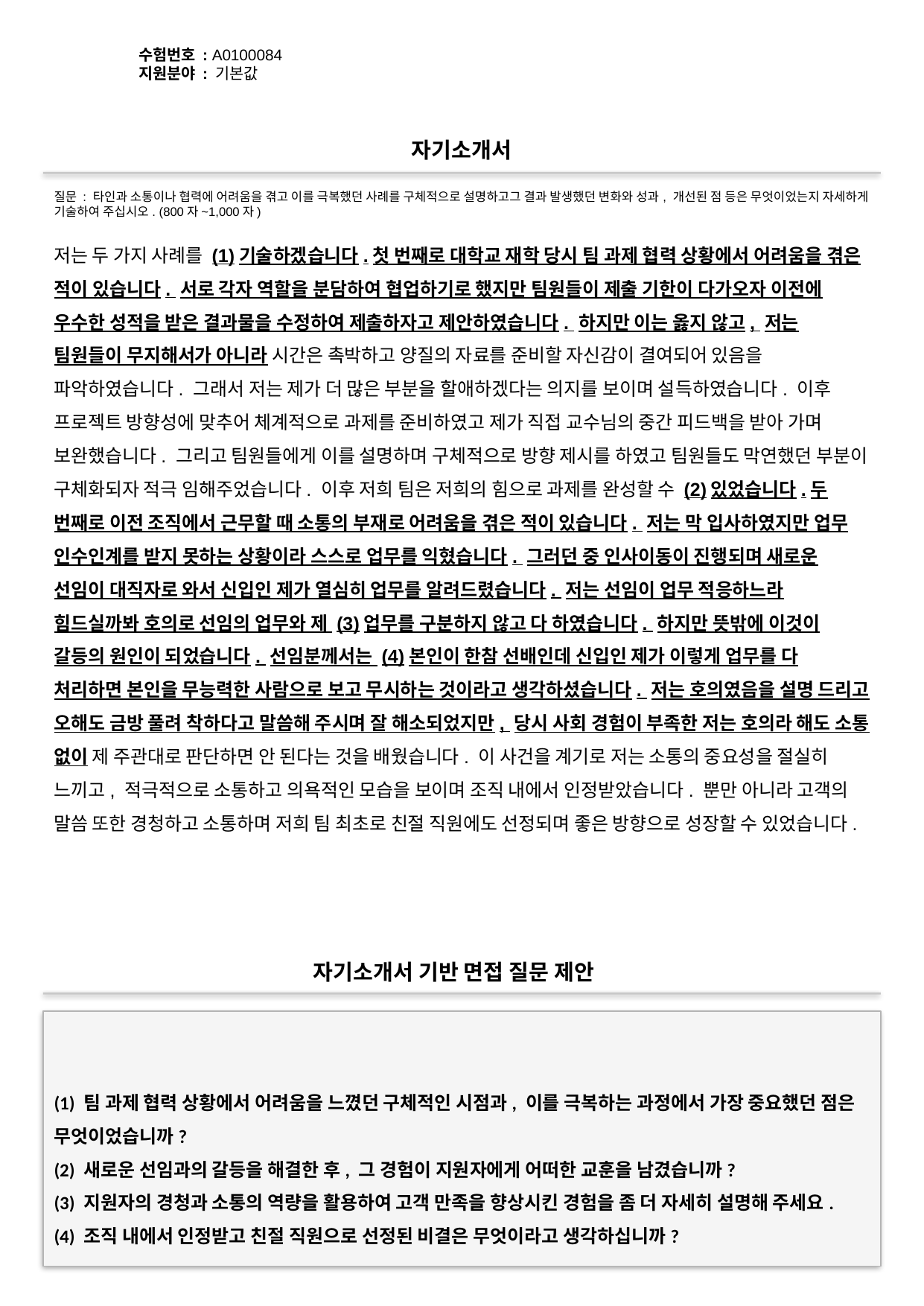

수험번호 : A0100084
지원분야 : 기본값
#

자기소개서

질문 : 타인과 소통이나 협력에 어려움을 겪고 이를 극복했던 사례를 구체적으로 설명하고그 결과 발생했던 변화와 성과, 개선된 점 등은 무엇이었는지 자세하게 기술하여 주십시오. (800자~1,000자)

저는 두 가지 사례를 (1)기술하겠습니다.첫 번째로 대학교 재학 당시 팀 과제 협력 상황에서 어려움을 겪은 적이 있습니다. 서로 각자 역할을 분담하여 협업하기로 했지만 팀원들이 제출 기한이 다가오자 이전에 우수한 성적을 받은 결과물을 수정하여 제출하자고 제안하였습니다. 하지만 이는 옳지 않고, 저는 팀원들이 무지해서가 아니라 시간은 촉박하고 양질의 자료를 준비할 자신감이 결여되어 있음을 파악하였습니다. 그래서 저는 제가 더 많은 부분을 할애하겠다는 의지를 보이며 설득하였습니다. 이후 프로젝트 방향성에 맞추어 체계적으로 과제를 준비하였고 제가 직접 교수님의 중간 피드백을 받아 가며 보완했습니다. 그리고 팀원들에게 이를 설명하며 구체적으로 방향 제시를 하였고 팀원들도 막연했던 부분이 구체화되자 적극 임해주었습니다. 이후 저희 팀은 저희의 힘으로 과제를 완성할 수 (2)있었습니다.두 번째로 이전 조직에서 근무할 때 소통의 부재로 어려움을 겪은 적이 있습니다. 저는 막 입사하였지만 업무 인수인계를 받지 못하는 상황이라 스스로 업무를 익혔습니다. 그러던 중 인사이동이 진행되며 새로운 선임이 대직자로 와서 신입인 제가 열심히 업무를 알려드렸습니다. 저는 선임이 업무 적응하느라 힘드실까봐 호의로 선임의 업무와 제 (3)업무를 구분하지 않고 다 하였습니다. 하지만 뜻밖에 이것이 갈등의 원인이 되었습니다. 선임분께서는 (4)본인이 한참 선배인데 신입인 제가 이렇게 업무를 다 처리하면 본인을 무능력한 사람으로 보고 무시하는 것이라고 생각하셨습니다. 저는 호의였음을 설명 드리고 오해도 금방 풀려 착하다고 말씀해 주시며 잘 해소되었지만, 당시 사회 경험이 부족한 저는 호의라 해도 소통 없이 제 주관대로 판단하면 안 된다는 것을 배웠습니다. 이 사건을 계기로 저는 소통의 중요성을 절실히 느끼고, 적극적으로 소통하고 의욕적인 모습을 보이며 조직 내에서 인정받았습니다. 뿐만 아니라 고객의 말씀 또한 경청하고 소통하며 저희 팀 최초로 친절 직원에도 선정되며 좋은 방향으로 성장할 수 있었습니다.

자기소개서 기반 면접 질문 제안

(1) 팀 과제 협력 상황에서 어려움을 느꼈던 구체적인 시점과, 이를 극복하는 과정에서 가장 중요했던 점은 무엇이었습니까?
(2) 새로운 선임과의 갈등을 해결한 후, 그 경험이 지원자에게 어떠한 교훈을 남겼습니까?
(3) 지원자의 경청과 소통의 역량을 활용하여 고객 만족을 향상시킨 경험을 좀 더 자세히 설명해 주세요.
(4) 조직 내에서 인정받고 친절 직원으로 선정된 비결은 무엇이라고 생각하십니까?